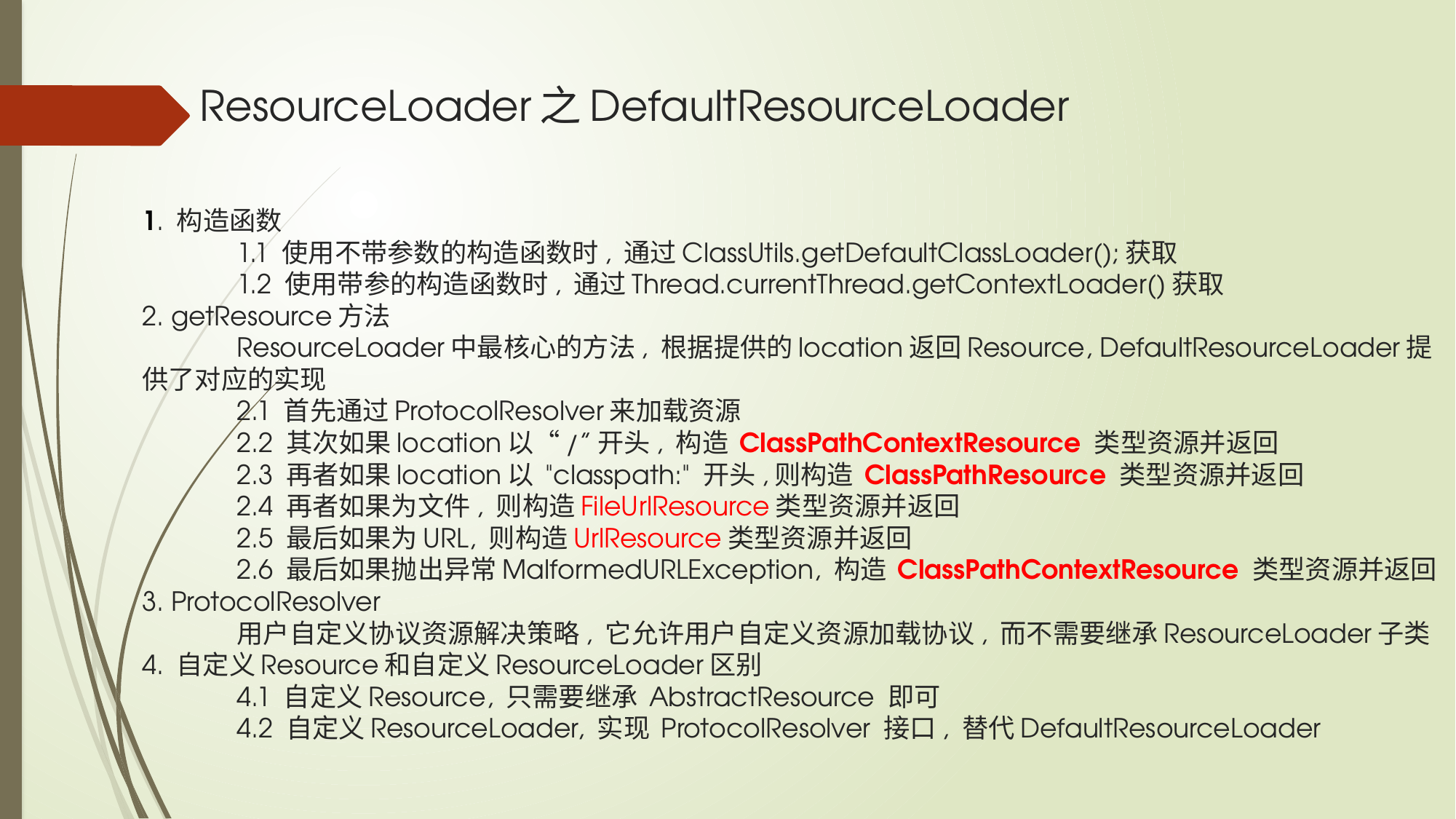

ResourceLoader之DefaultResourceLoader
1. 构造函数
	1.1 使用不带参数的构造函数时, 通过ClassUtils.getDefaultClassLoader();获取
	1.2 使用带参的构造函数时, 通过Thread.currentThread.getContextLoader()获取
2. getResource方法
	ResourceLoader中最核心的方法, 根据提供的location返回Resource, DefaultResourceLoader提供了对应的实现
	2.1 首先通过ProtocolResolver来加载资源
	2.2 其次如果location以“/”开头, 构造 ClassPathContextResource 类型资源并返回
	2.3 再者如果location以 "classpath:" 开头,则构造 ClassPathResource 类型资源并返回
	2.4 再者如果为文件, 则构造FileUrlResource类型资源并返回
	2.5 最后如果为URL, 则构造UrlResource类型资源并返回
	2.6 最后如果抛出异常MalformedURLException, 构造 ClassPathContextResource 类型资源并返回
3. ProtocolResolver
	用户自定义协议资源解决策略, 它允许用户自定义资源加载协议, 而不需要继承ResourceLoader子类
4. 自定义Resource和自定义ResourceLoader区别
	4.1 自定义Resource, 只需要继承 AbstractResource 即可
	4.2 自定义ResourceLoader, 实现 ProtocolResolver 接口, 替代DefaultResourceLoader